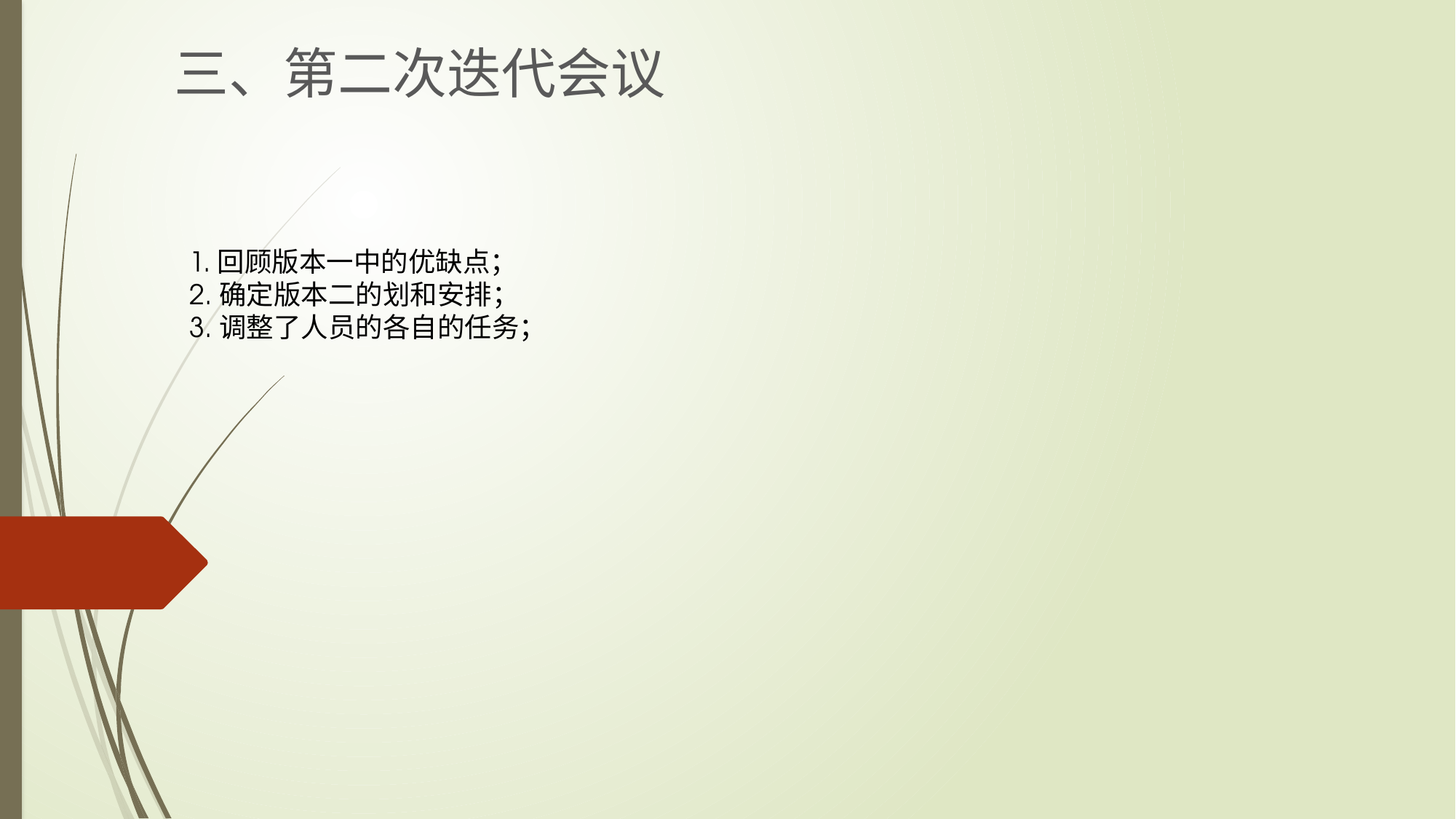

三、第二次迭代会议
1.回顾版本一中的优缺点；
2.确定版本二的划和安排；
3.调整了人员的各自的任务；